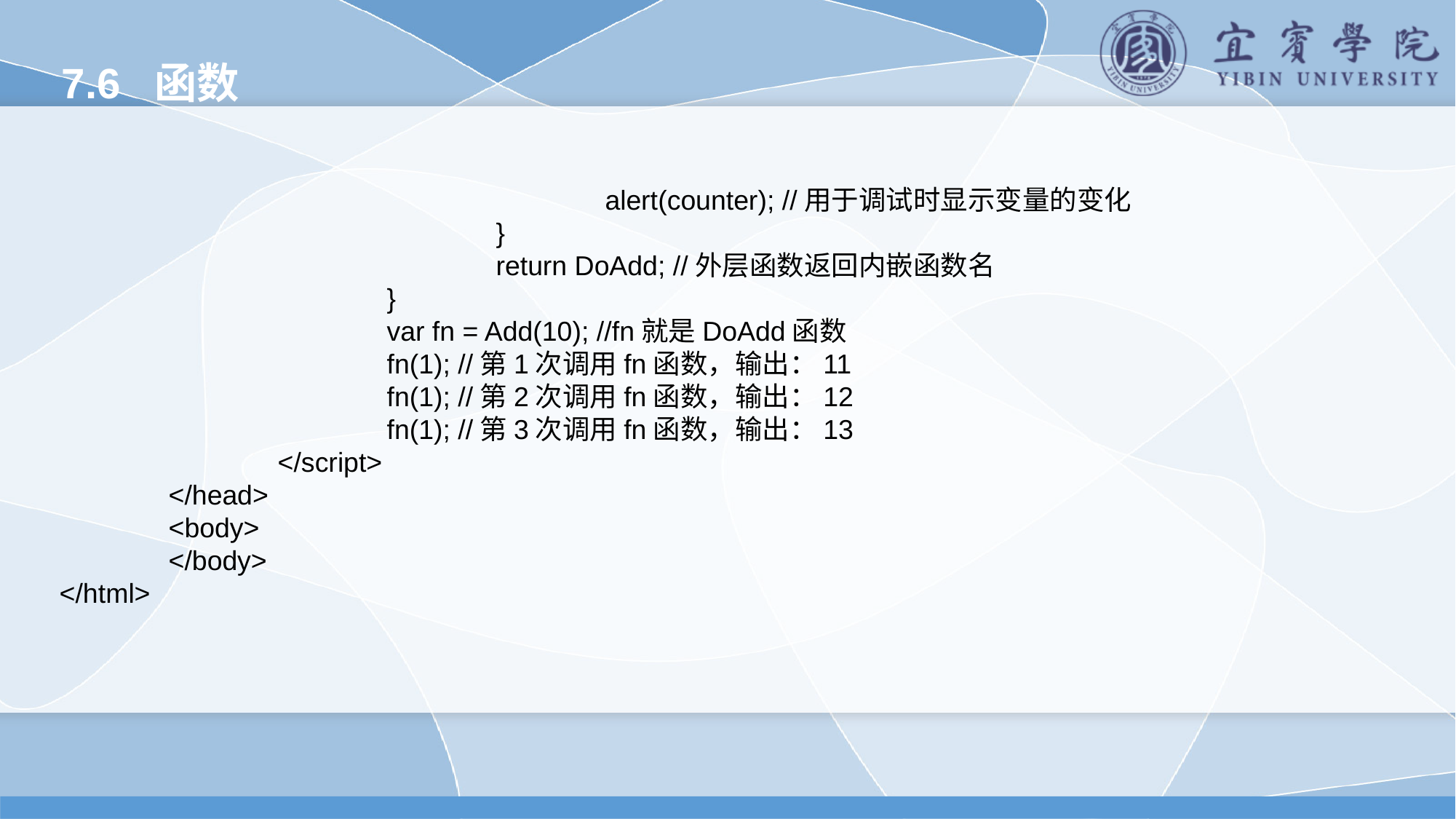

7.6  函数
					alert(counter); //用于调试时显示变量的变化
				}
				return DoAdd; //外层函数返回内嵌函数名
			}
			var fn = Add(10); //fn就是DoAdd函数
			fn(1); //第1次调用fn函数，输出：11
			fn(1); //第2次调用fn函数，输出：12
			fn(1); //第3次调用fn函数，输出：13
		</script>
	</head>
	<body>
	</body>
</html>